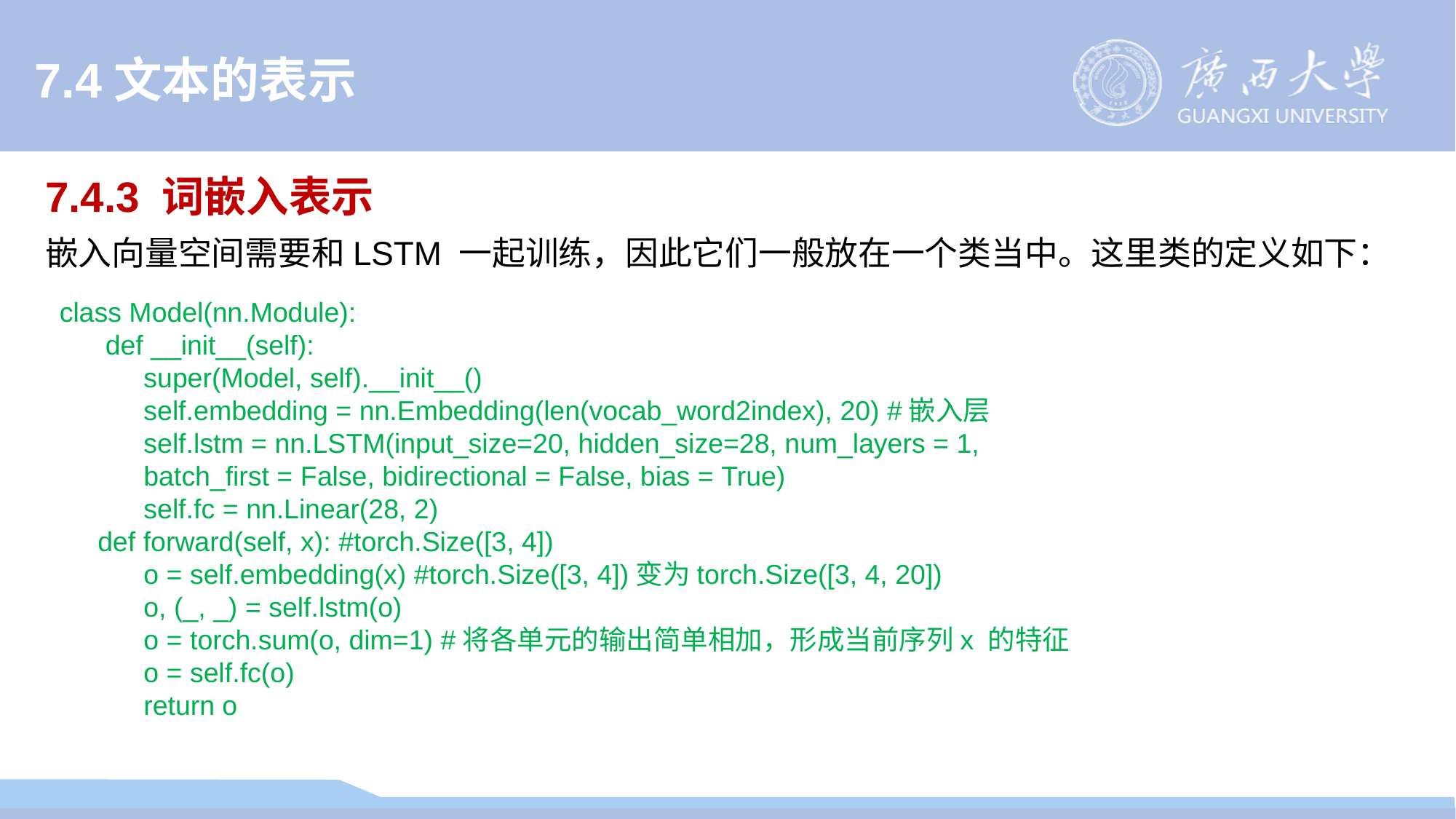

7.4文本的表示
7.4.3 词嵌入表示
嵌入向量空间需要和LSTM 一起训练，因此它们一般放在一个类当中。这里类的定义如下：
class Model(nn.Module):
      def __init__(self):
           super(Model, self).__init__()
           self.embedding = nn.Embedding(len(vocab_word2index), 20) #嵌入层
           self.lstm = nn.LSTM(input_size=20, hidden_size=28, num_layers = 1,
           batch_first = False, bidirectional = False, bias = True)
           self.fc = nn.Linear(28, 2)
     def forward(self, x): #torch.Size([3, 4])
           o = self.embedding(x) #torch.Size([3, 4])变为torch.Size([3, 4, 20])
           o, (_, _) = self.lstm(o)
           o = torch.sum(o, dim=1) #将各单元的输出简单相加，形成当前序列x 的特征
           o = self.fc(o)
           return o